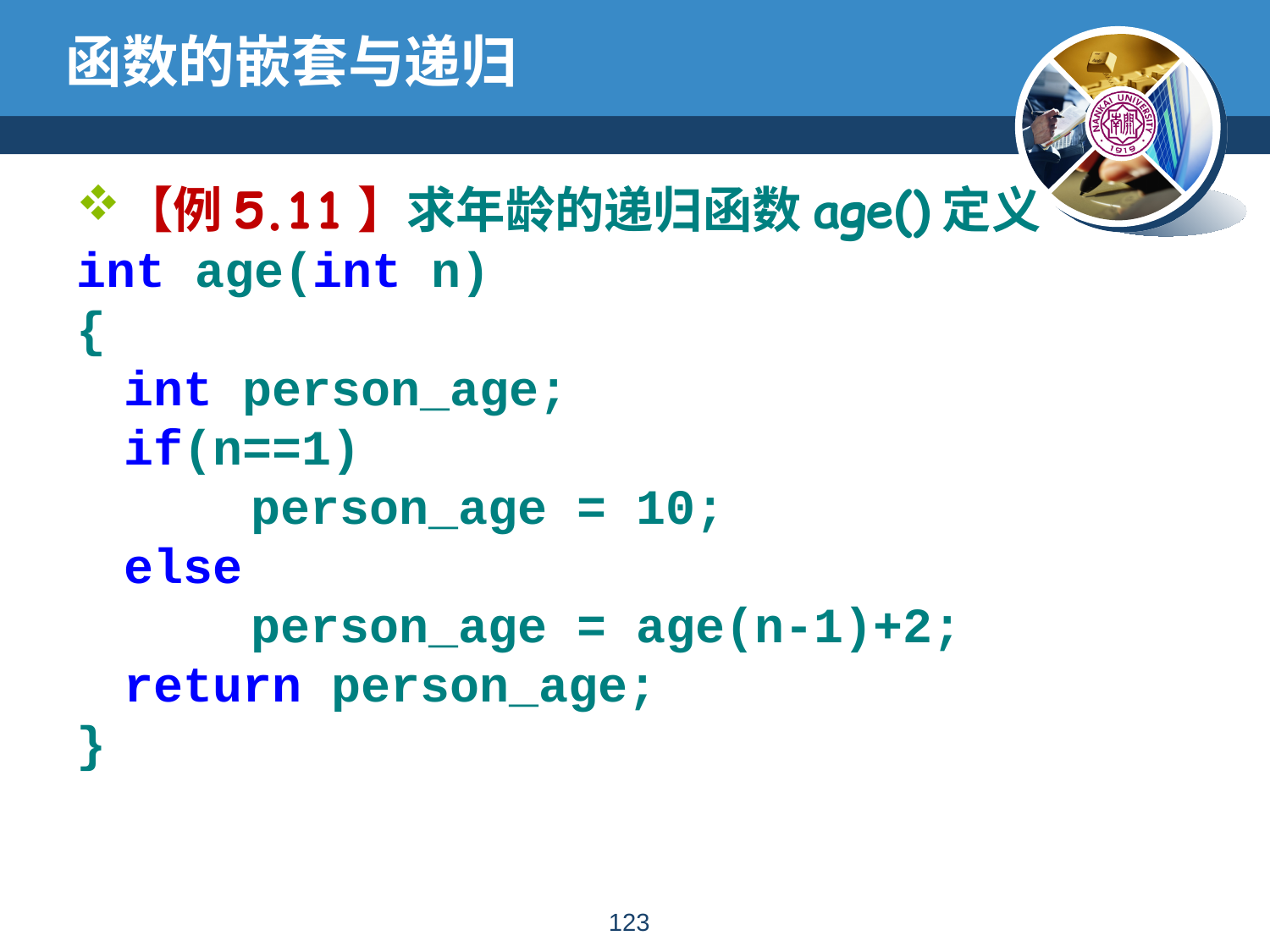

# 函数的嵌套与递归
【例5.11】求年龄的递归函数age()定义
int age(int n)
{
	int person_age;
	if(n==1)
		person_age = 10;
	else
		person_age = age(n-1)+2;
	return person_age;
}
123